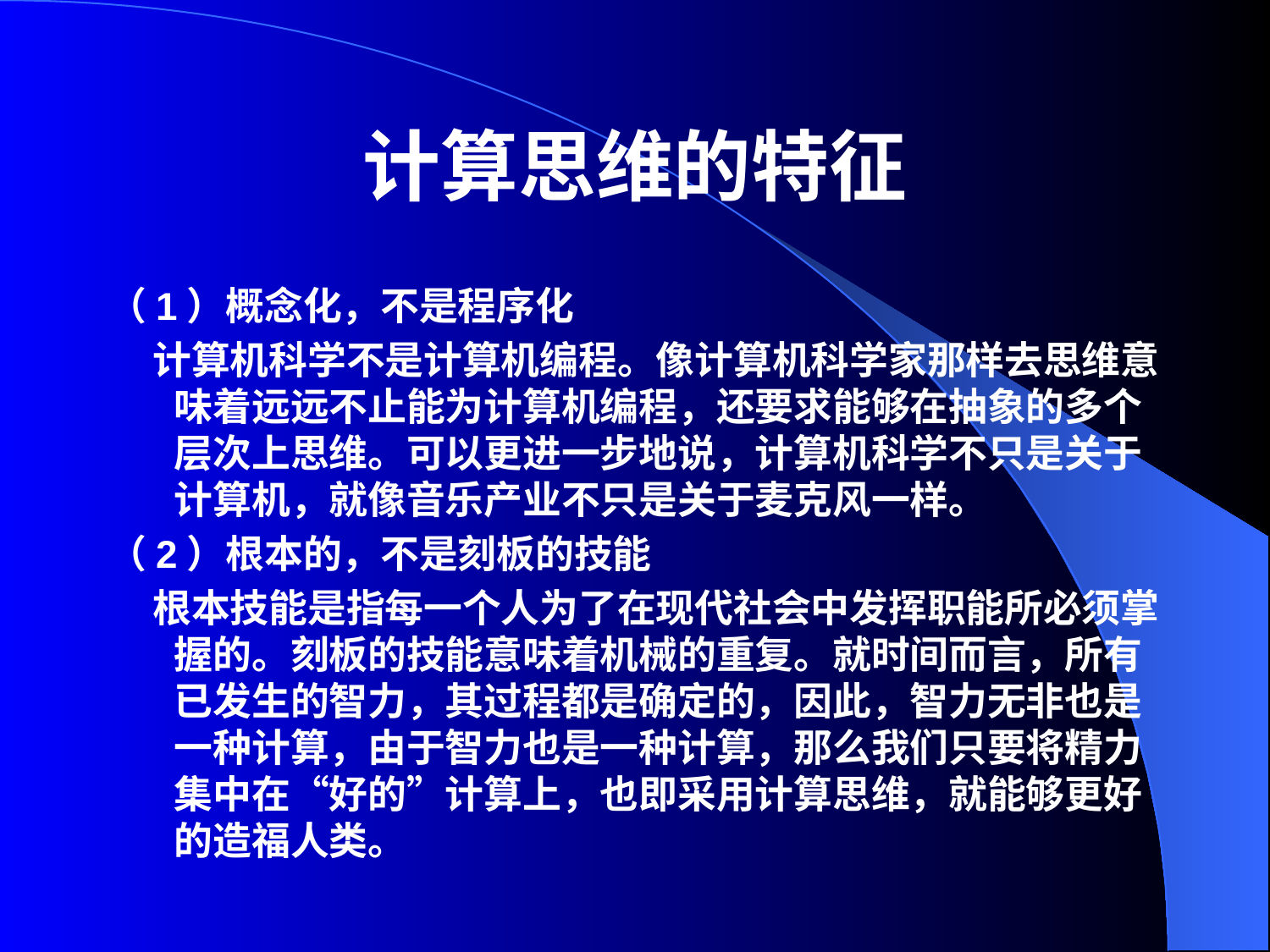

# 计算思维的特征
（1）概念化，不是程序化
    计算机科学不是计算机编程。像计算机科学家那样去思维意味着远远不止能为计算机编程，还要求能够在抽象的多个层次上思维。可以更进一步地说，计算机科学不只是关于计算机，就像音乐产业不只是关于麦克风一样。
（2）根本的，不是刻板的技能
    根本技能是指每一个人为了在现代社会中发挥职能所必须掌握的。刻板的技能意味着机械的重复。就时间而言，所有已发生的智力，其过程都是确定的，因此，智力无非也是一种计算，由于智力也是一种计算，那么我们只要将精力集中在“好的”计算上，也即采用计算思维，就能够更好的造福人类。